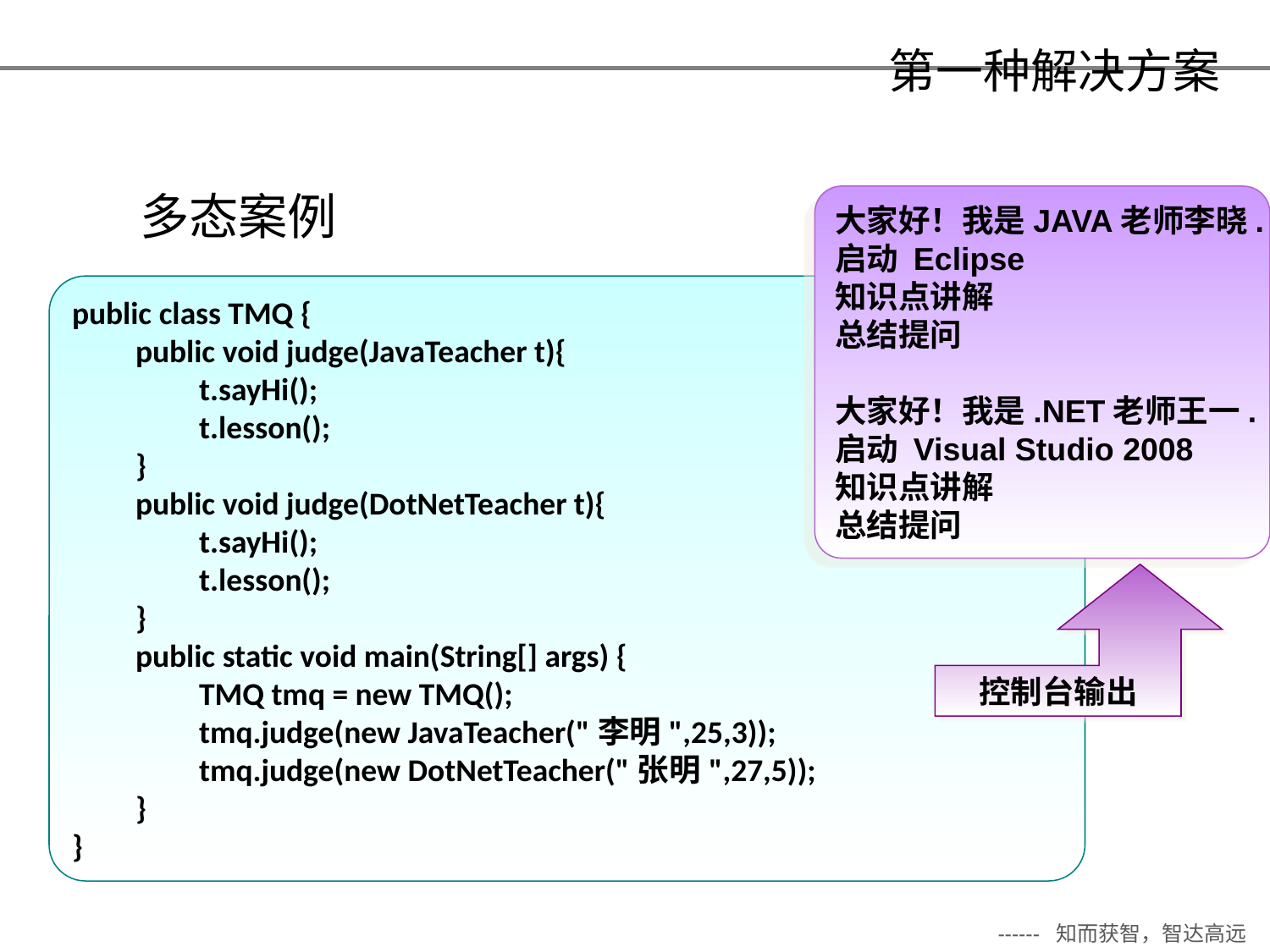

# 第一种解决方案
多态案例
大家好！我是JAVA老师李晓.
启动 Eclipse
知识点讲解
总结提问

大家好！我是.NET老师王一.
启动 Visual Studio 2008
知识点讲解
总结提问
public class TMQ {
public void judge(JavaTeacher t){
t.sayHi();
t.lesson();
}
public void judge(DotNetTeacher t){
t.sayHi();
t.lesson();
}
public static void main(String[] args) {
TMQ tmq = new TMQ();
tmq.judge(new JavaTeacher("李明",25,3));
tmq.judge(new DotNetTeacher("张明",27,5));
}
}
控制台输出